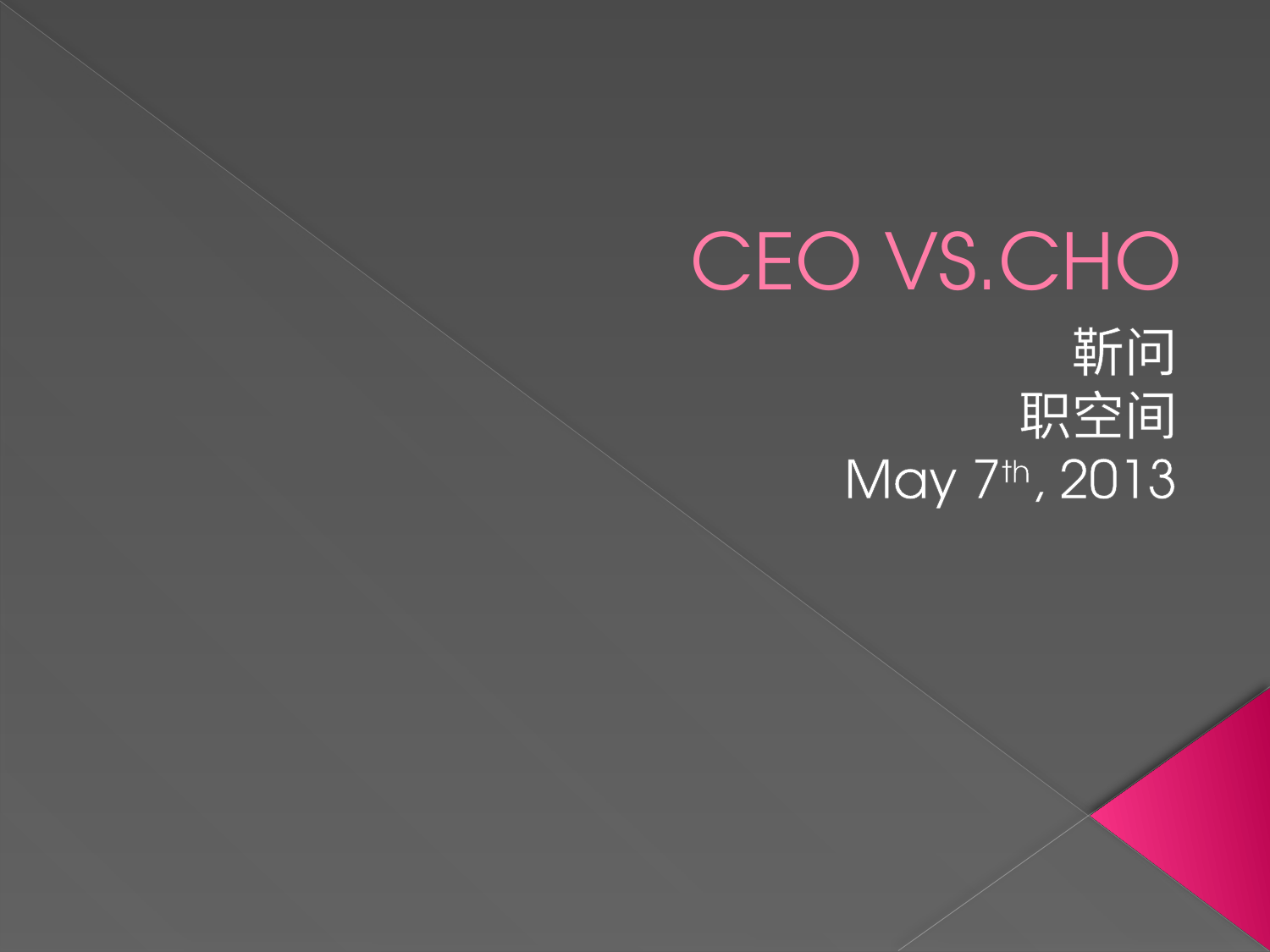

# CEO VS.CHO
靳问
职空间
May 7th, 2013